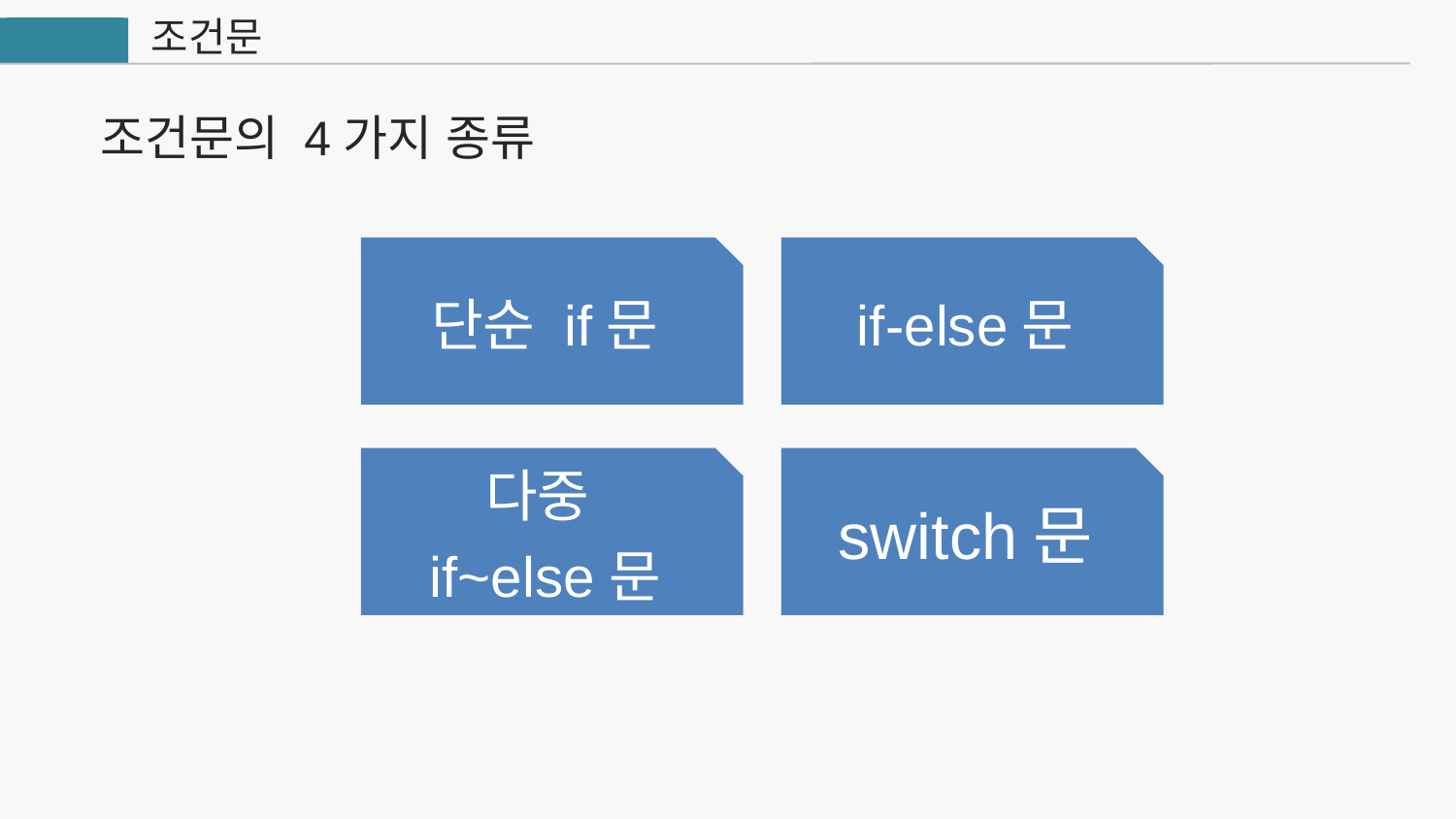

조건문

자바
조건문의 4가지 종류
단순 if문
if-else문
다중
if~else문
switch문